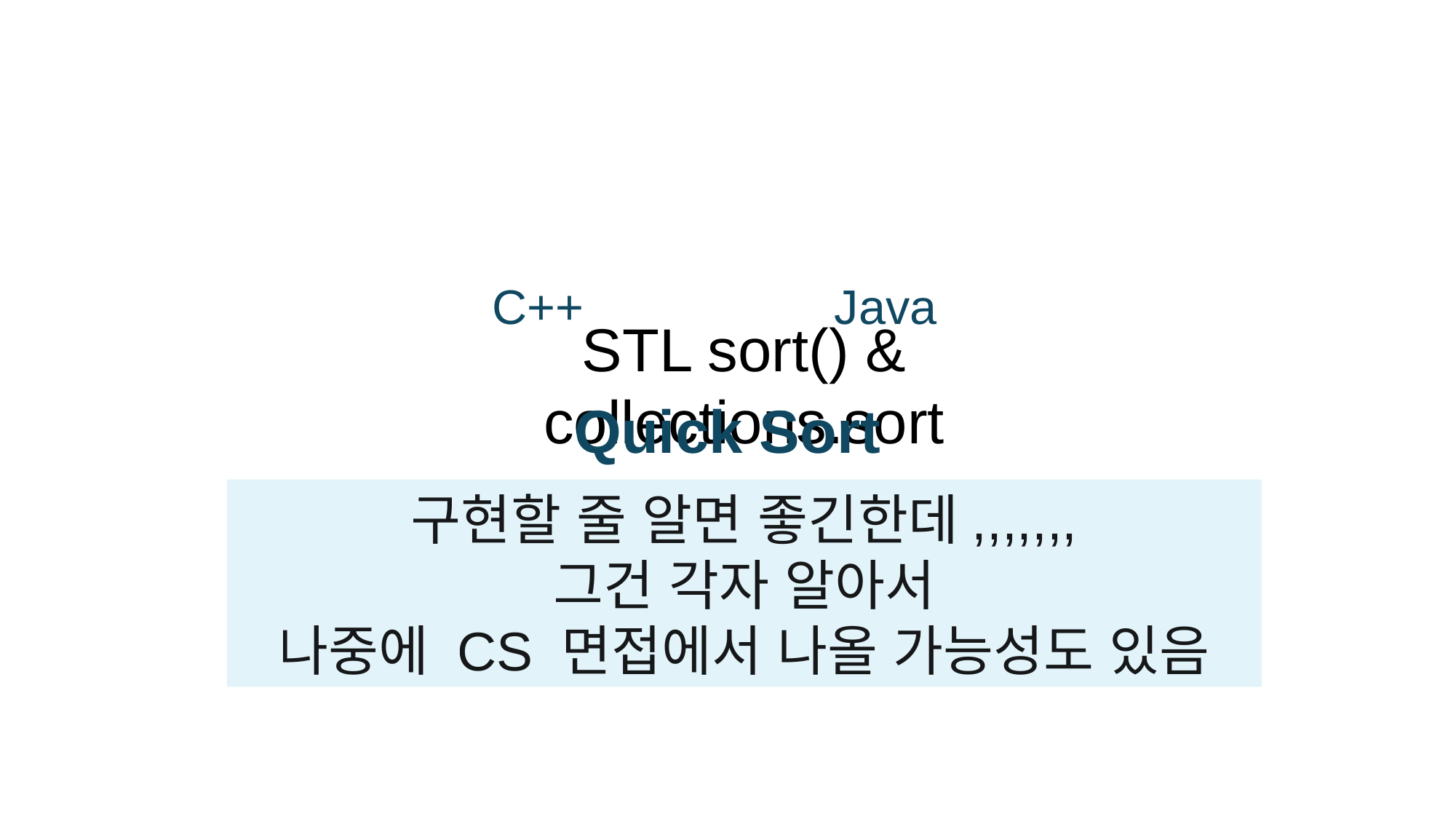

C++
Java
STL sort() & collections.sort
Quick Sort
구현할 줄 알면 좋긴한데,,,,,,,
그건 각자 알아서
나중에 CS 면접에서 나올 가능성도 있음